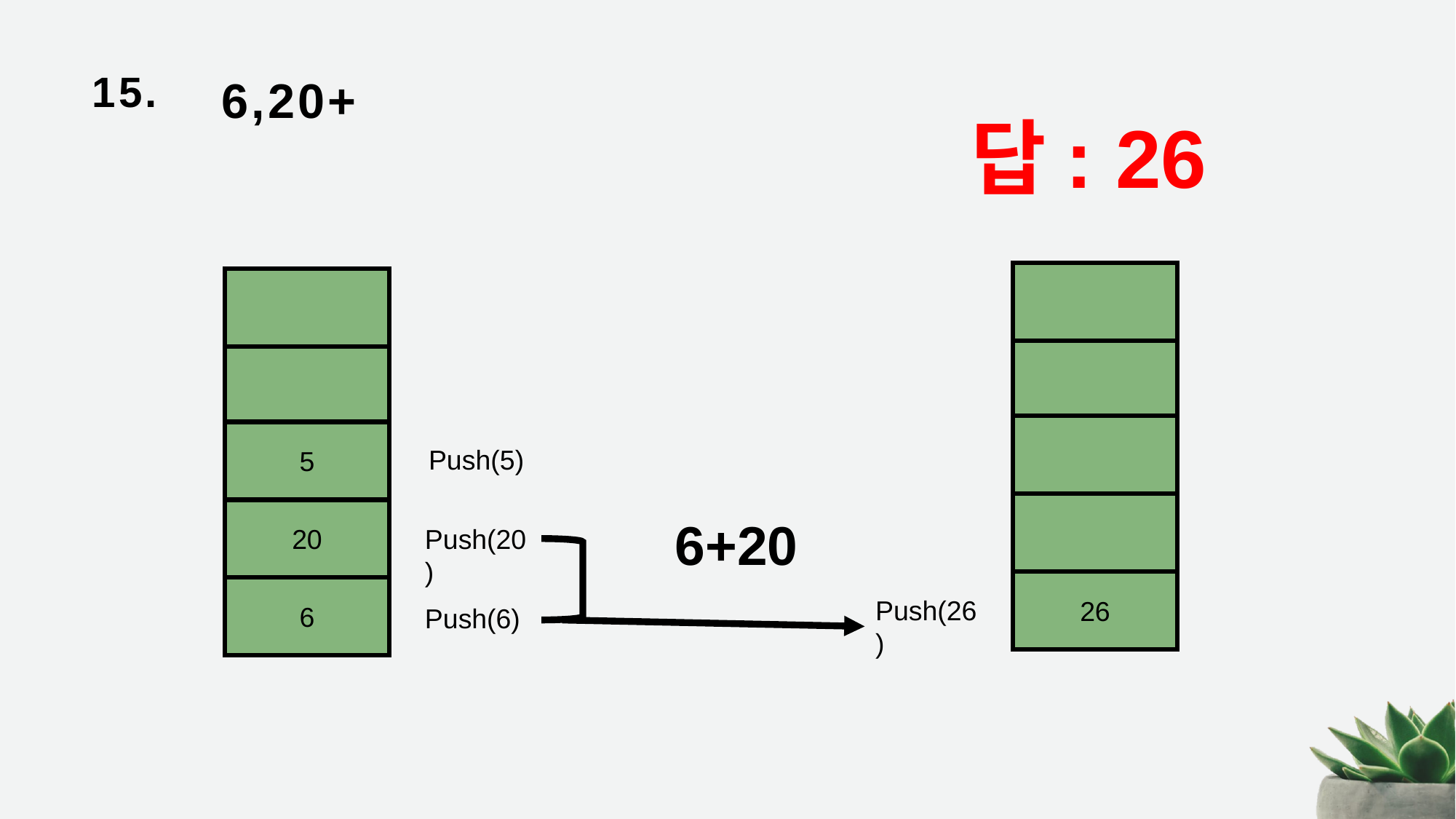

# 15.
6,20+

답: 26

5
Push(5)

20
6+20
Push(20)

26
6
Push(26)
Push(6)